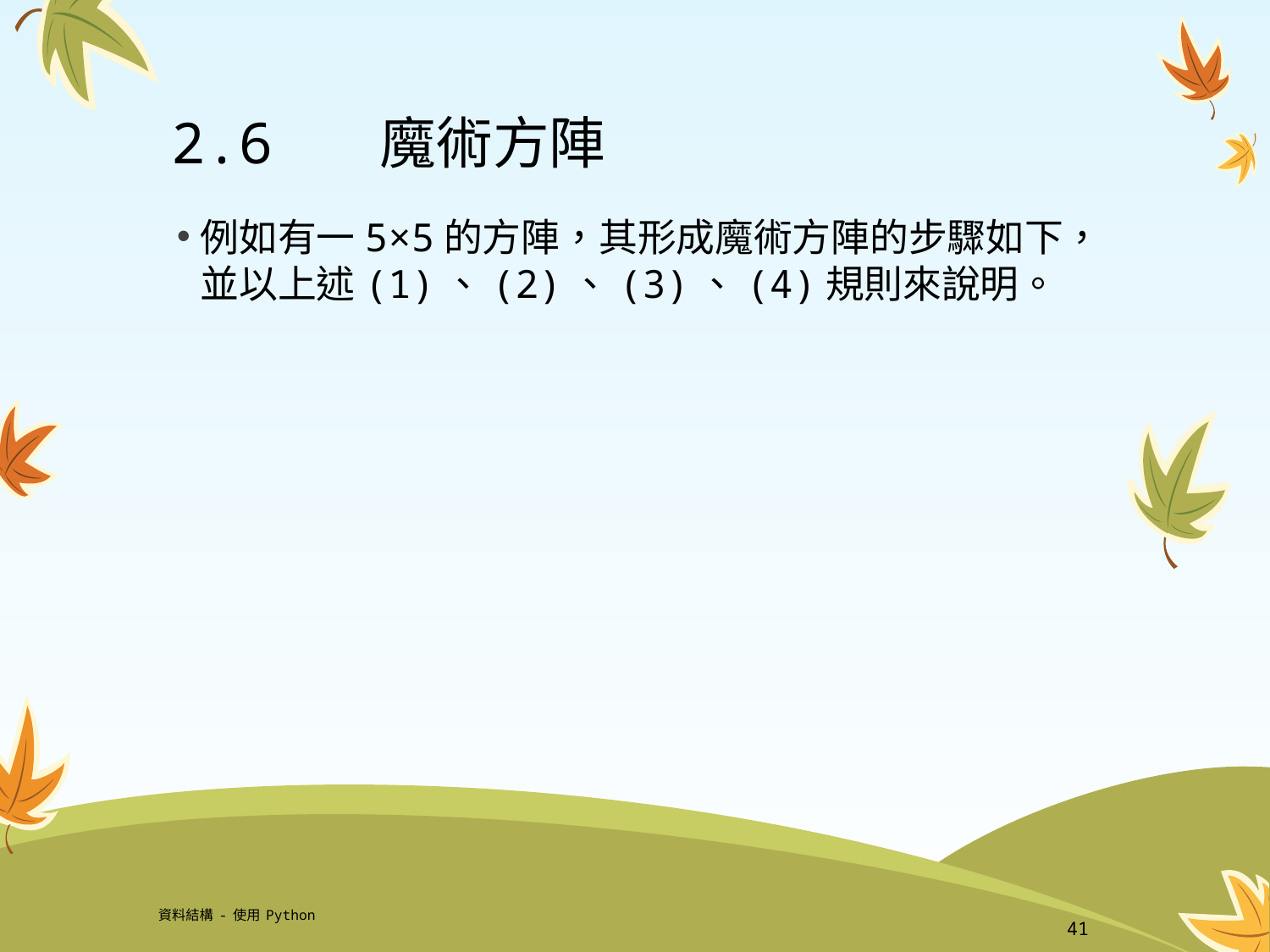

# 2.6	  魔術方陣
例如有一5×5的方陣，其形成魔術方陣的步驟如下，並以上述(1)、(2)、(3)、(4)規則來說明。
資料結構-使用Python
41